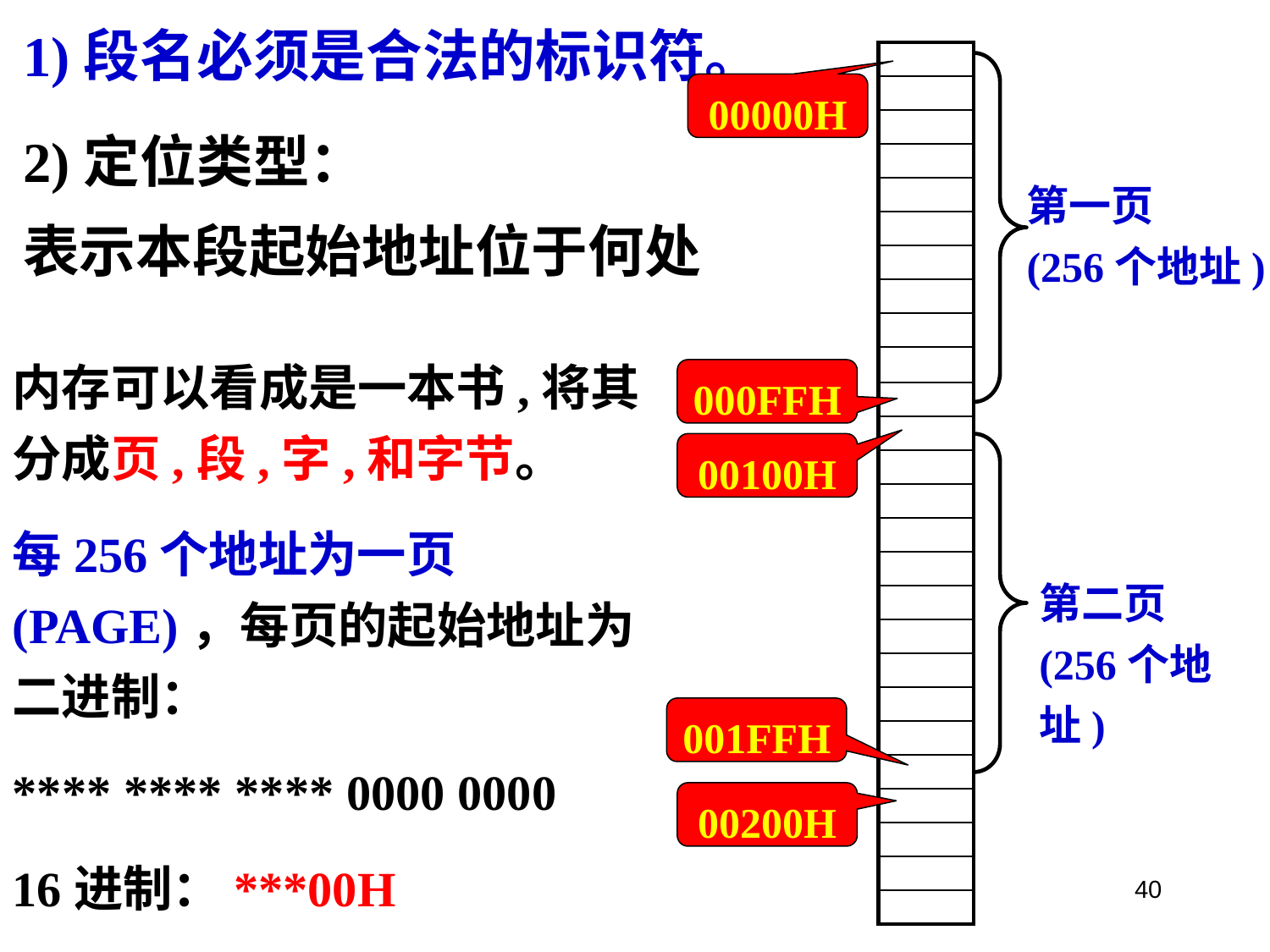

1)段名必须是合法的标识符。
|  |
| --- |
|  |
|  |
|  |
|  |
|  |
|  |
|  |
|  |
|  |
|  |
|  |
|  |
|  |
|  |
|  |
|  |
|  |
|  |
|  |
|  |
|  |
|  |
|  |
|  |
|  |

00000H
2)定位类型：
表示本段起始地址位于何处
第一页    (256个地址)
内存可以看成是一本书,将其分成页,段,字,和字节。
每256个地址为一页(PAGE)，每页的起始地址为二进制：
**** **** **** 0000 0000
16进制：***00H
000FFH
00100H

第二页  (256个地址)
001FFH
00200H
40